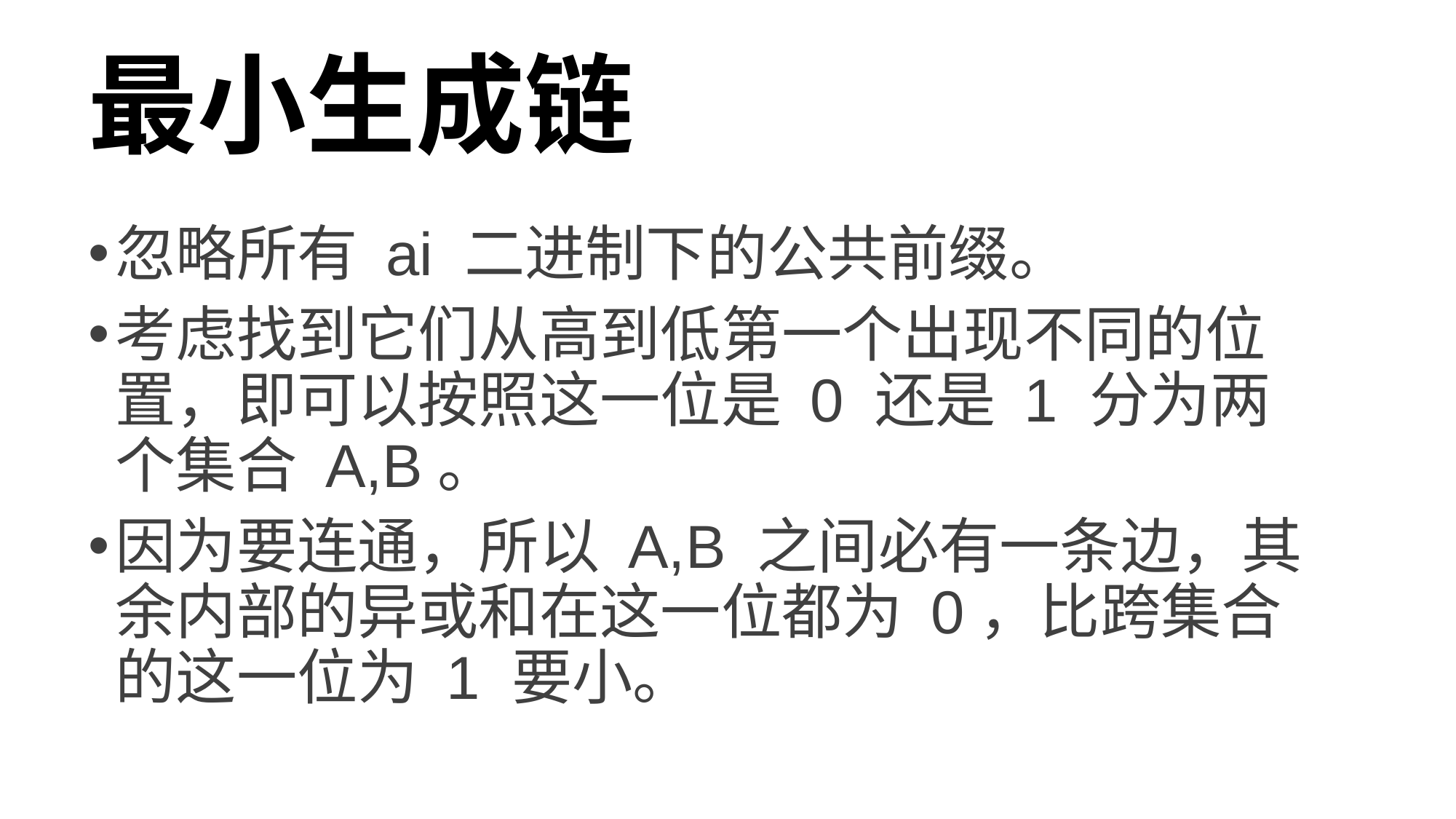

# 最小生成链
忽略所有 ai 二进制下的公共前缀。
考虑找到它们从高到低第一个出现不同的位置，即可以按照这一位是 0 还是 1 分为两个集合 A,B。
因为要连通，所以 A,B 之间必有一条边，其余内部的异或和在这一位都为 0，比跨集合的这一位为 1 要小。